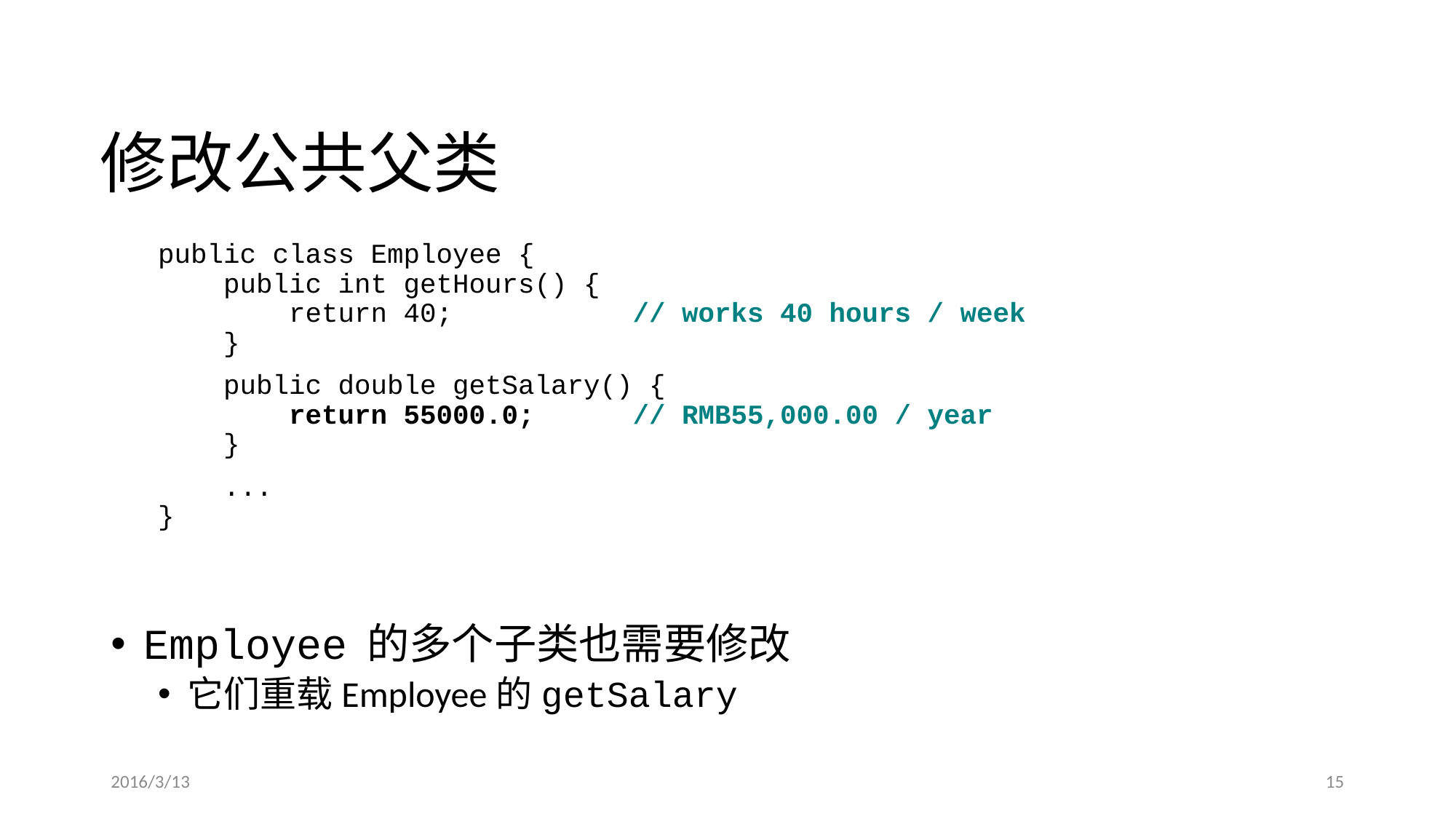

# 修改公共父类

public class Employee {
    public int getHours() {
        return 40;           // works 40 hours / week
    }

    public double getSalary() {
        return 55000.0;      // RMB55,000.00 / year
    }

    ...
}

Employee 的多个子类也需要修改
它们重载Employee的getSalary
2016/3/13
15